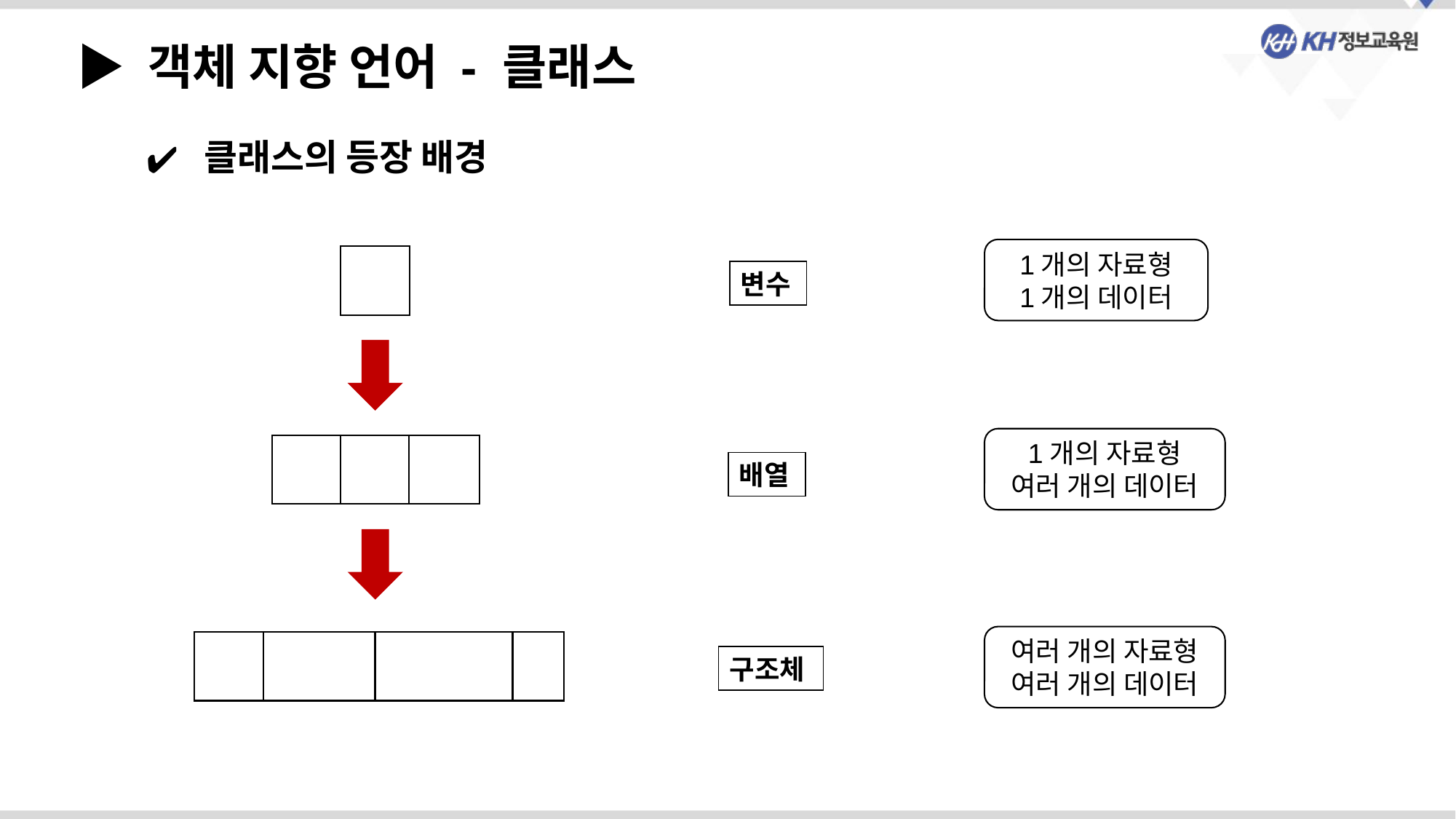

▶ 객체 지향 언어 - 클래스
 클래스의 등장 배경
1개의 자료형
1개의 데이터

변수

1개의 자료형
여러 개의 데이터

배열

여러 개의 자료형
여러 개의 데이터

구조체